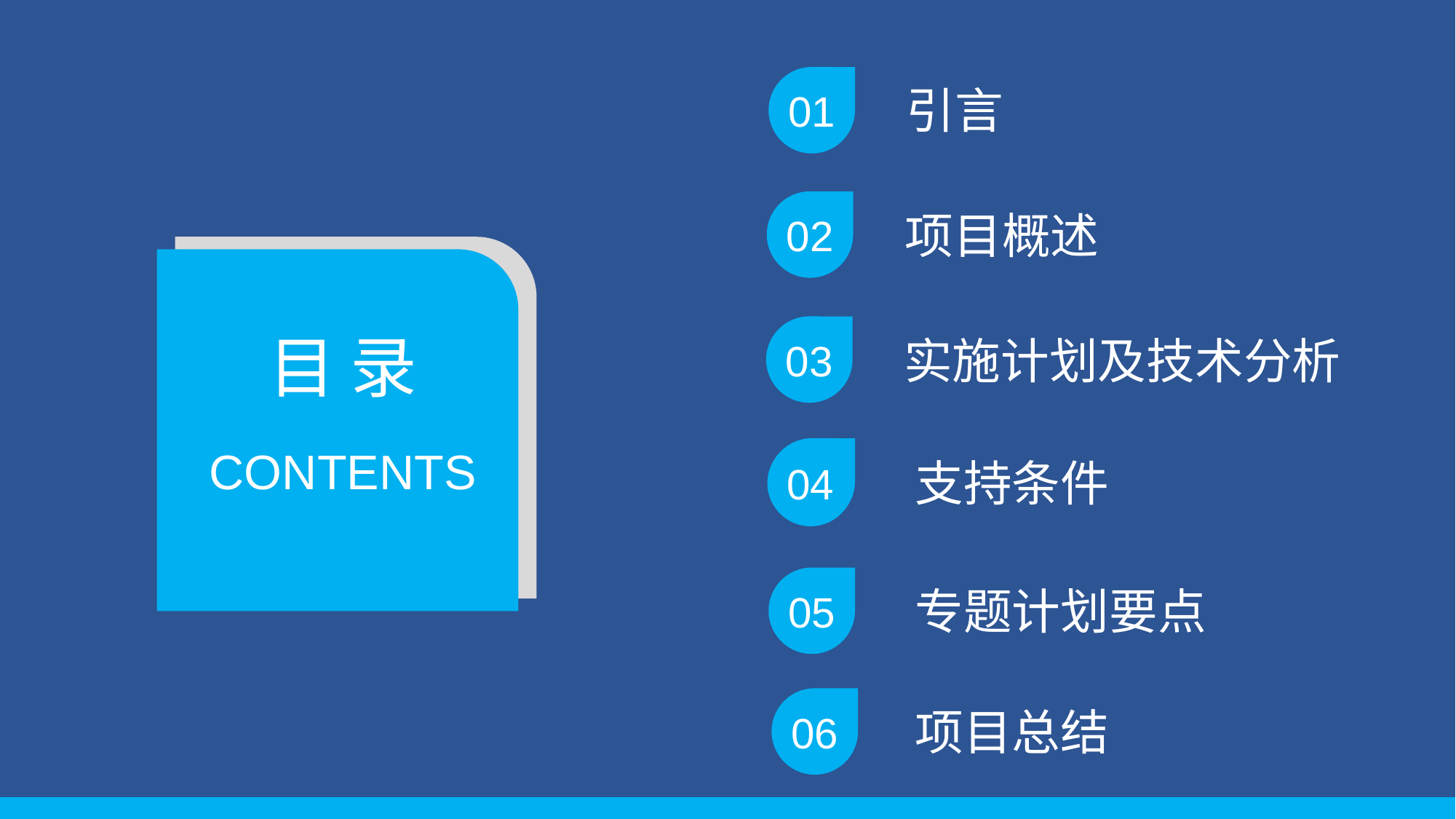

01
引言
02
项目概述

03
目 录
实施计划及技术分析
CONTENTS
04
04
支持条件
05
专题计划要点
06
项目总结